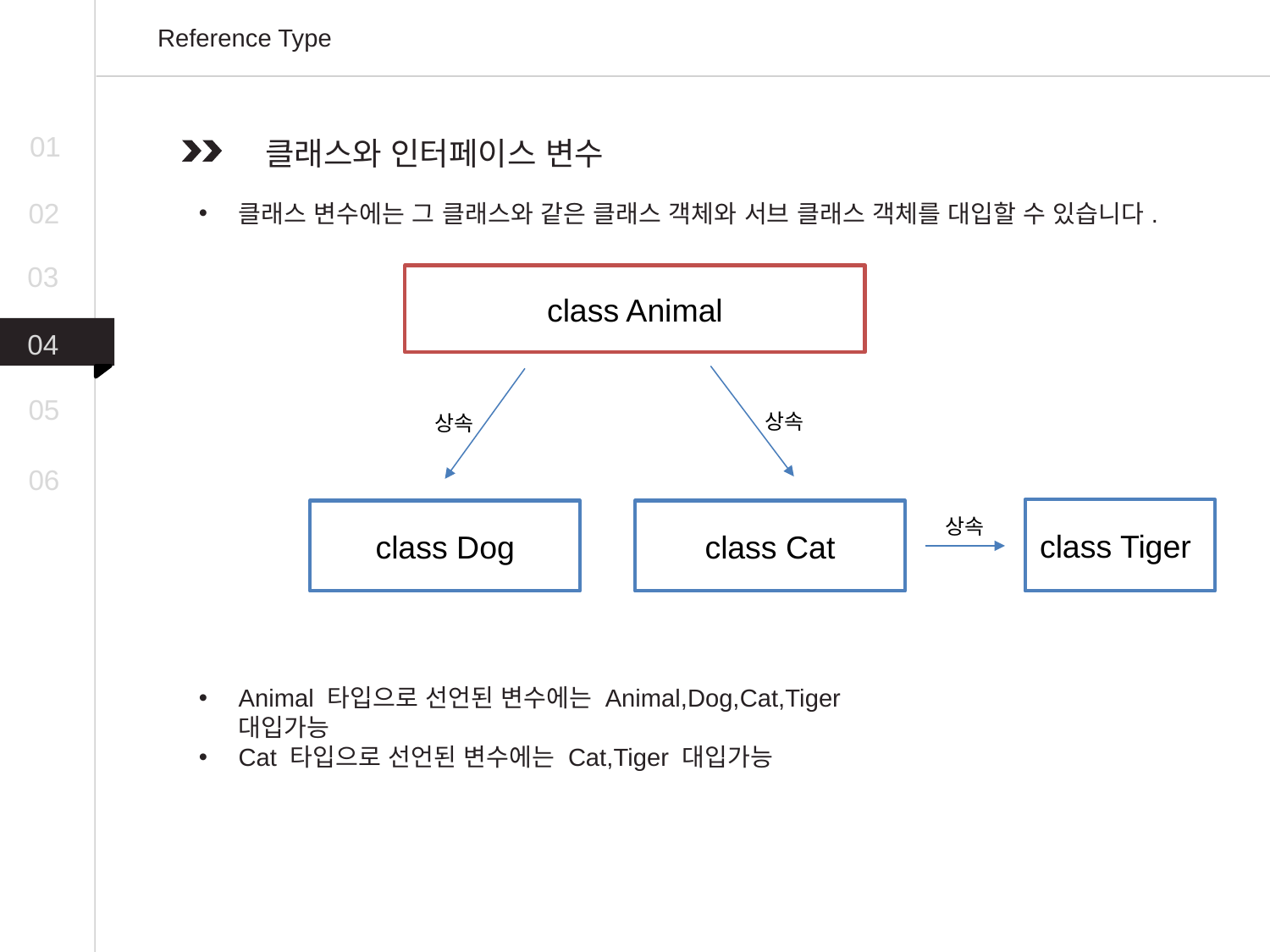

Reference Type
01
 클래스와 인터페이스 변수

02
클래스 변수에는 그 클래스와 같은 클래스 객체와 서브 클래스 객체를 대입할 수 있습니다.
03
class Animal

04

05
상속
상속
06
class Tiger
class Dog
class Cat
상속
Animal 타입으로 선언된 변수에는 Animal,Dog,Cat,Tiger 대입가능
Cat 타입으로 선언된 변수에는 Cat,Tiger 대입가능